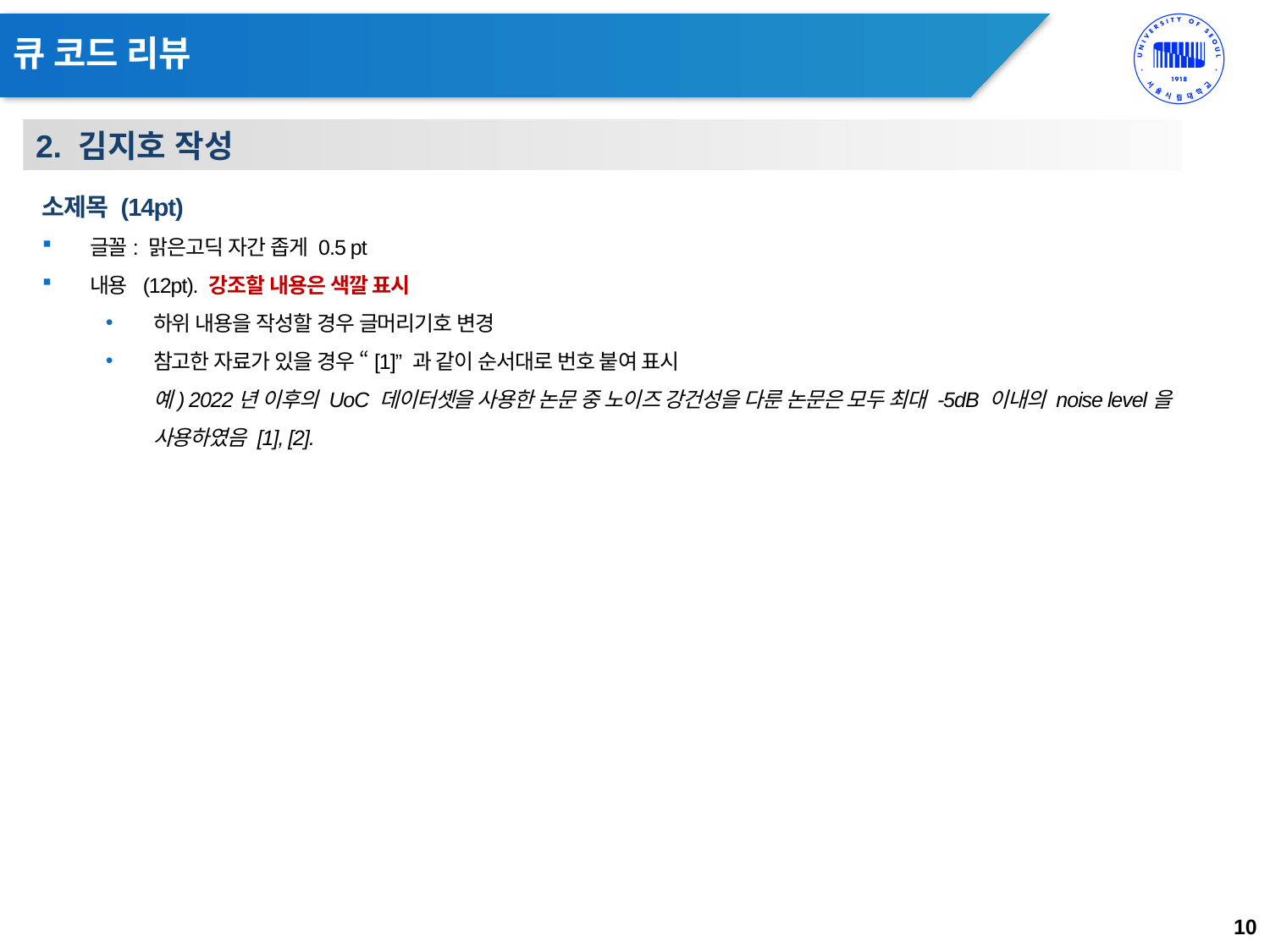

# 큐 코드 리뷰
2. 김지호 작성
소제목 (14pt)
글꼴: 맑은고딕 자간 좁게 0.5 pt
내용  (12pt). 강조할 내용은 색깔 표시
하위 내용을 작성할 경우 글머리기호 변경
참고한 자료가 있을 경우 “[1]” 과 같이 순서대로 번호 붙여 표시
예) 2022년 이후의 UoC 데이터셋을 사용한 논문 중 노이즈 강건성을 다룬 논문은 모두 최대 -5dB 이내의 noise level을 사용하였음 [1], [2].
10